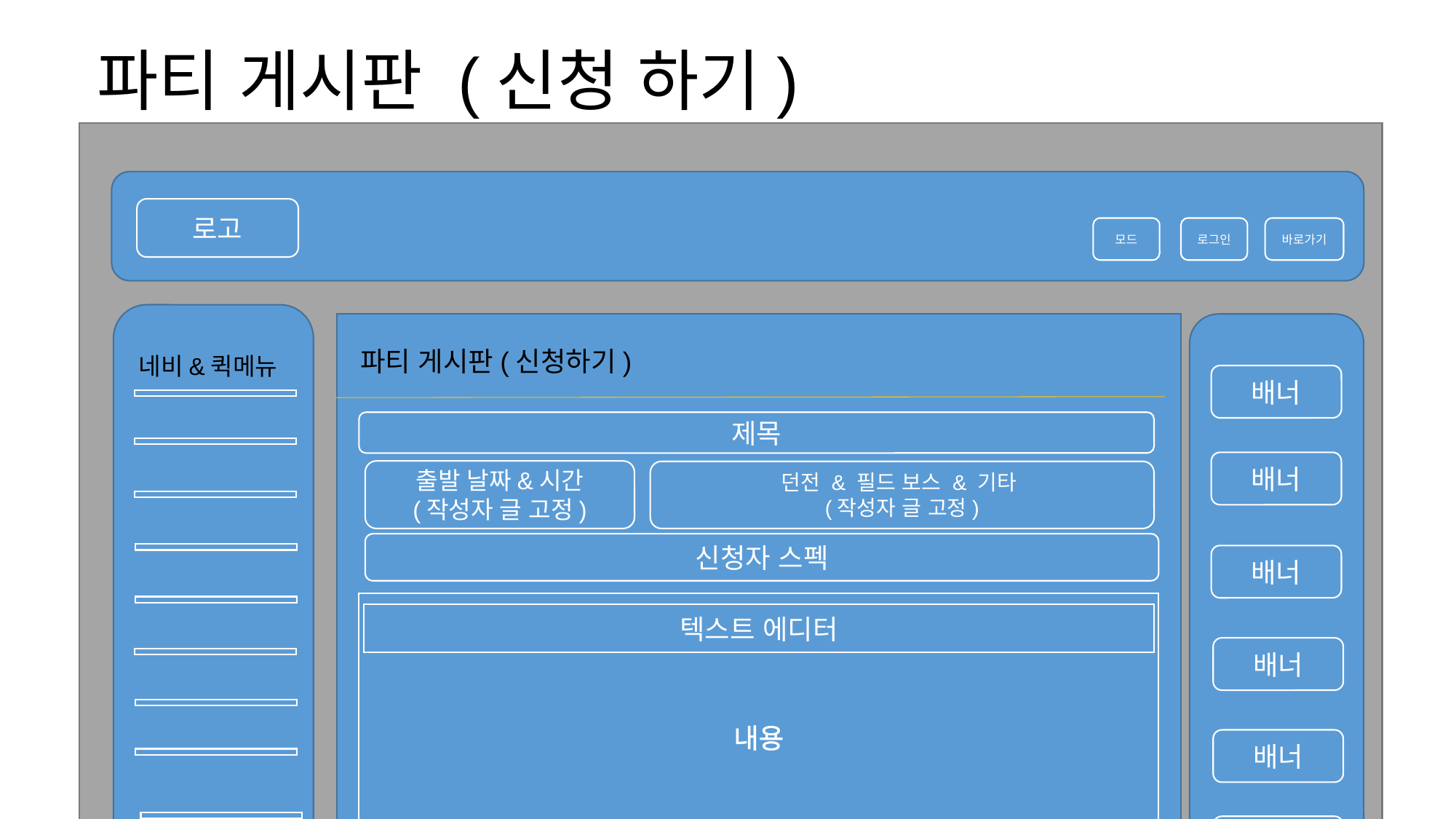

# 파티 게시판 (신청 하기)

로고

모드
로그인
바로가기

파티 게시판(신청하기)
네비&퀵메뉴
배너

제목

배너
출발 날짜&시간
(작성자 글 고정)
던전 & 필드 보스 & 기타
(작성자 글 고정)

신청자 스펙

배너
내용

텍스트 에디터
배너

배너

배너

이미지 삽입
배너

보내기
푸터